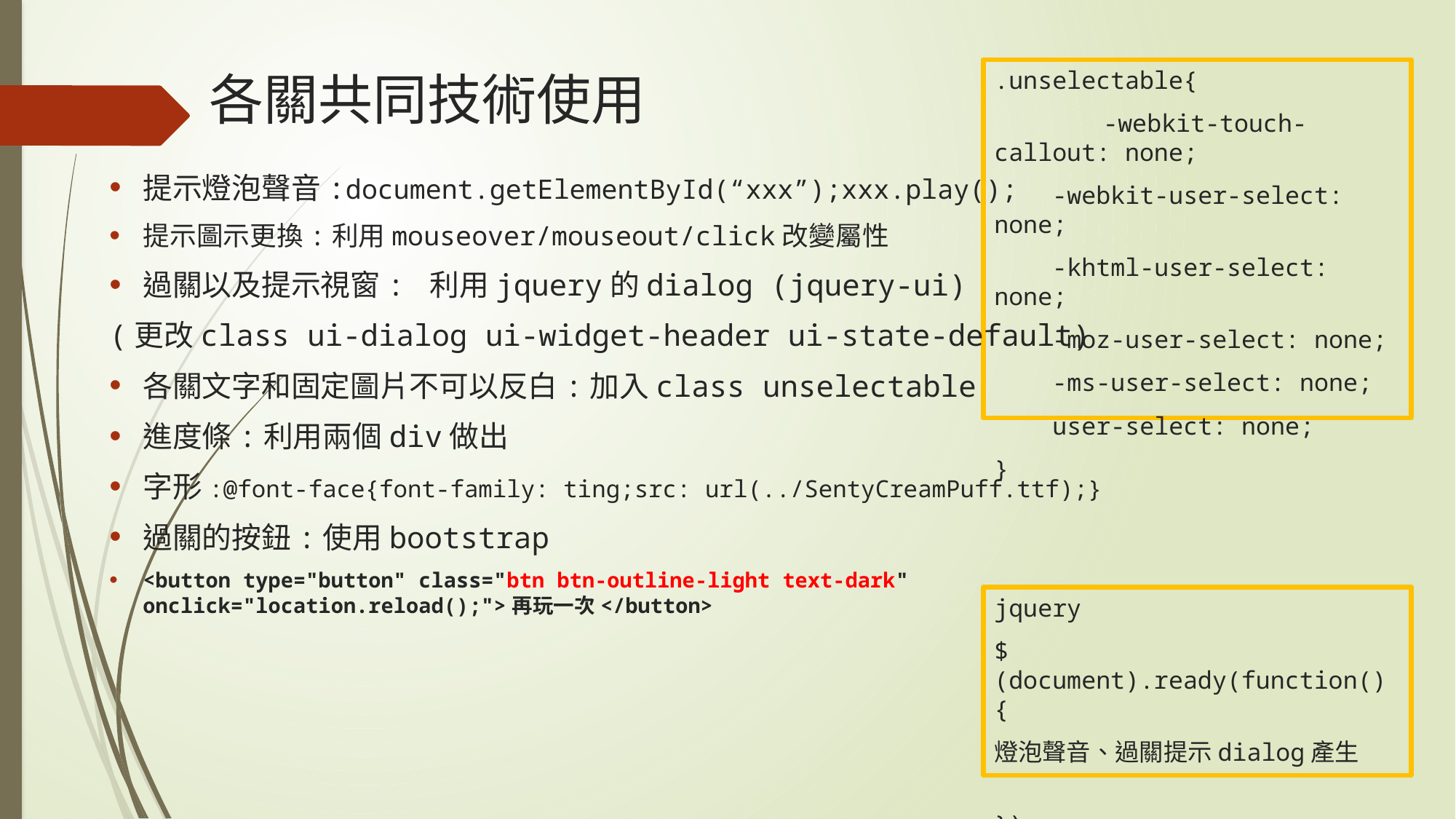

.unselectable{
	-webkit-touch-callout: none;
    -webkit-user-select: none;
    -khtml-user-select: none;
    -moz-user-select: none;
    -ms-user-select: none;
    user-select: none;
}
# 各關共同技術使用
提示燈泡聲音:document.getElementById(“xxx”);xxx.play();
提示圖示更換:利用mouseover/mouseout/click改變屬性
過關以及提示視窗: 利用jquery的dialog (jquery-ui)
(更改class ui-dialog ui-widget-header ui-state-default)
各關文字和固定圖片不可以反白:加入class unselectable
進度條:利用兩個div做出
字形:@font-face{font-family: ting;src: url(../SentyCreamPuff.ttf);}
過關的按鈕:使用bootstrap
<button type="button" class="btn btn-outline-light text-dark" onclick="location.reload();">再玩一次</button>

jquery
$(document).ready(function() {
燈泡聲音、過關提示dialog產生
});